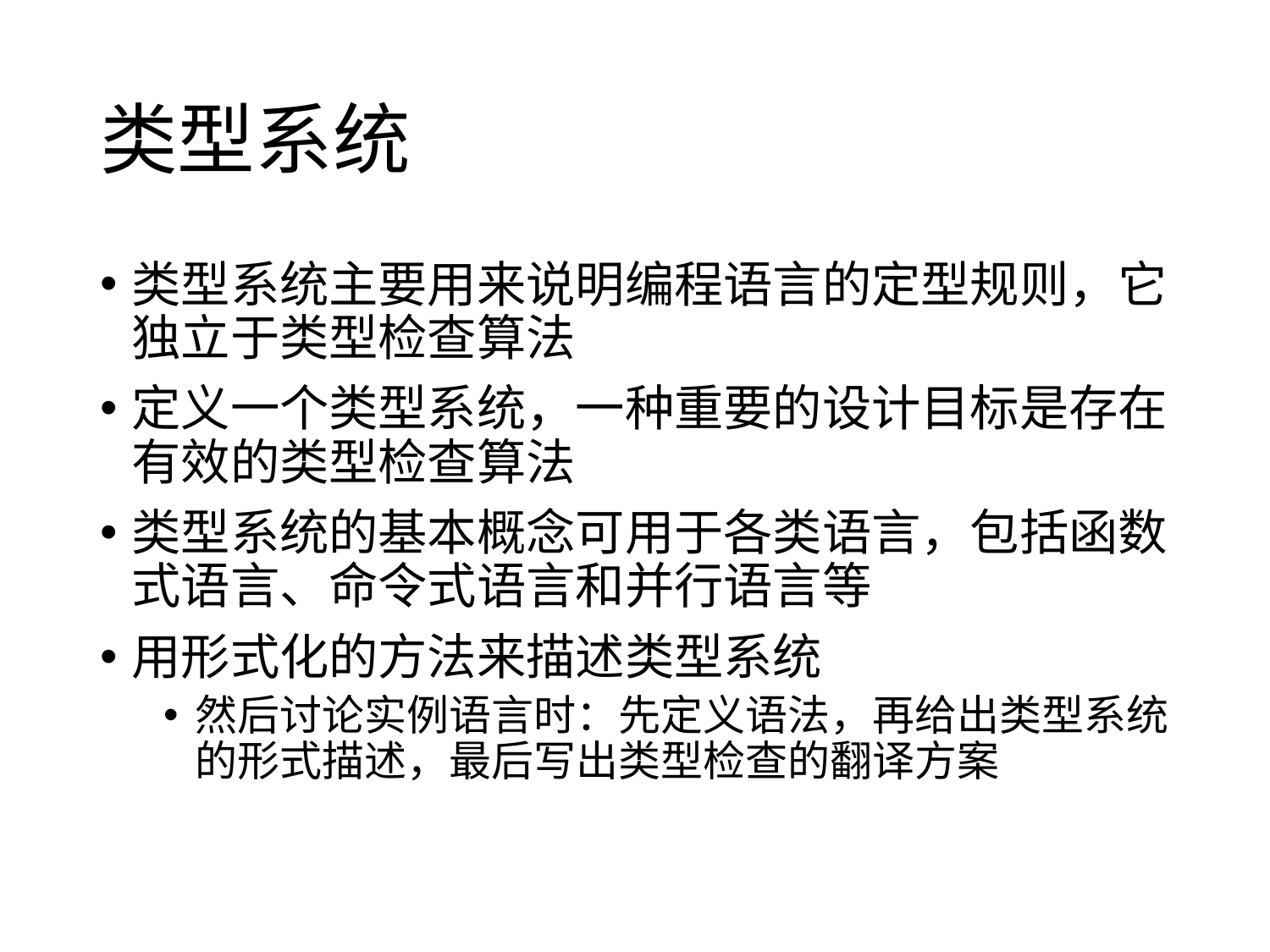

# 类型系统
类型系统主要用来说明编程语言的定型规则，它独立于类型检查算法
定义一个类型系统，一种重要的设计目标是存在有效的类型检查算法
类型系统的基本概念可用于各类语言，包括函数式语言、命令式语言和并行语言等
用形式化的方法来描述类型系统
然后讨论实例语言时：先定义语法，再给出类型系统的形式描述，最后写出类型检查的翻译方案